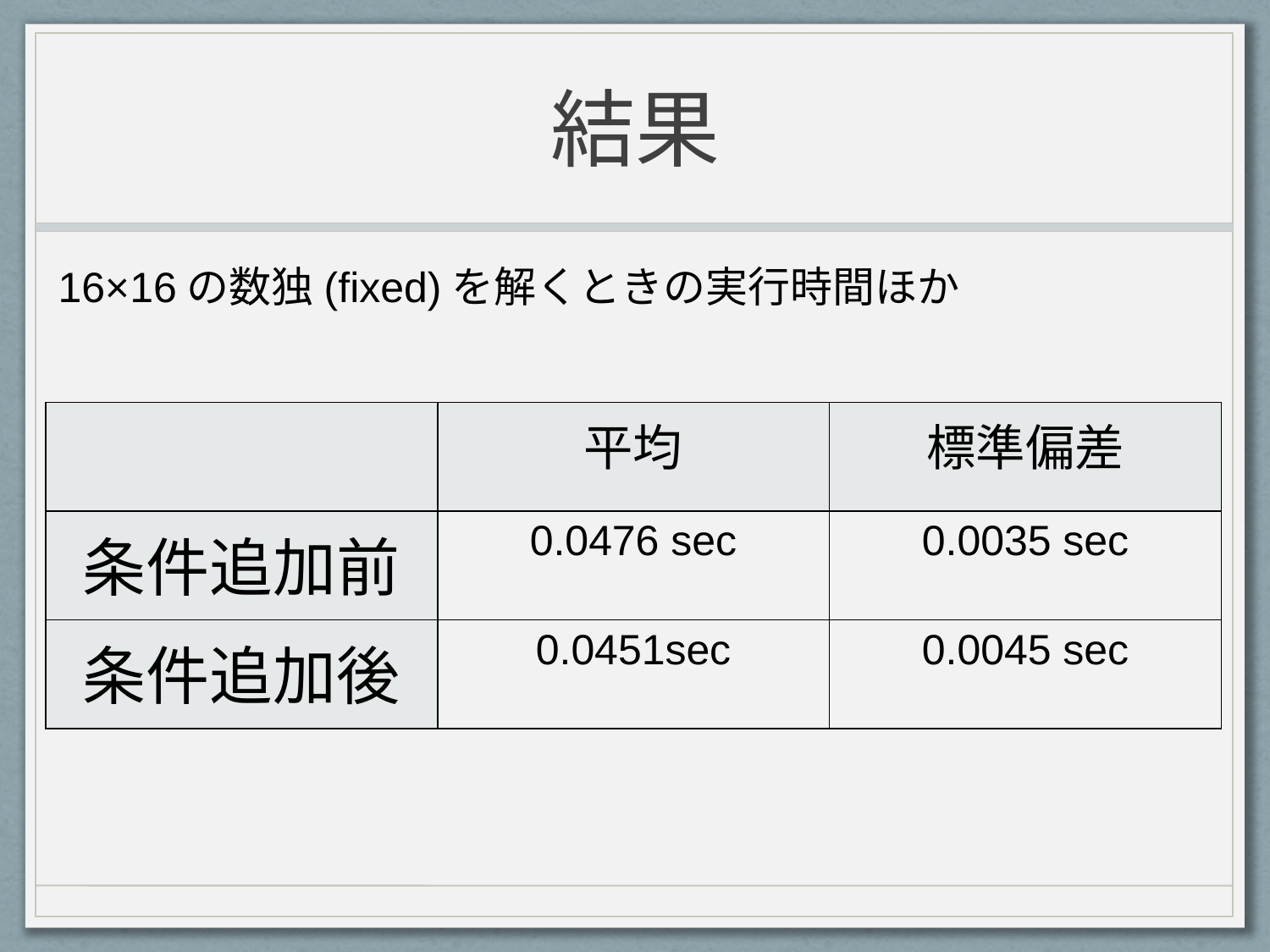

# 結果
16×16の数独(fixed)を解くときの実行時間ほか
|  | 平均 | 標準偏差 |
| --- | --- | --- |
| 条件追加前 | 0.0476 sec | 0.0035 sec |
| 条件追加後 | 0.0451sec | 0.0045 sec |